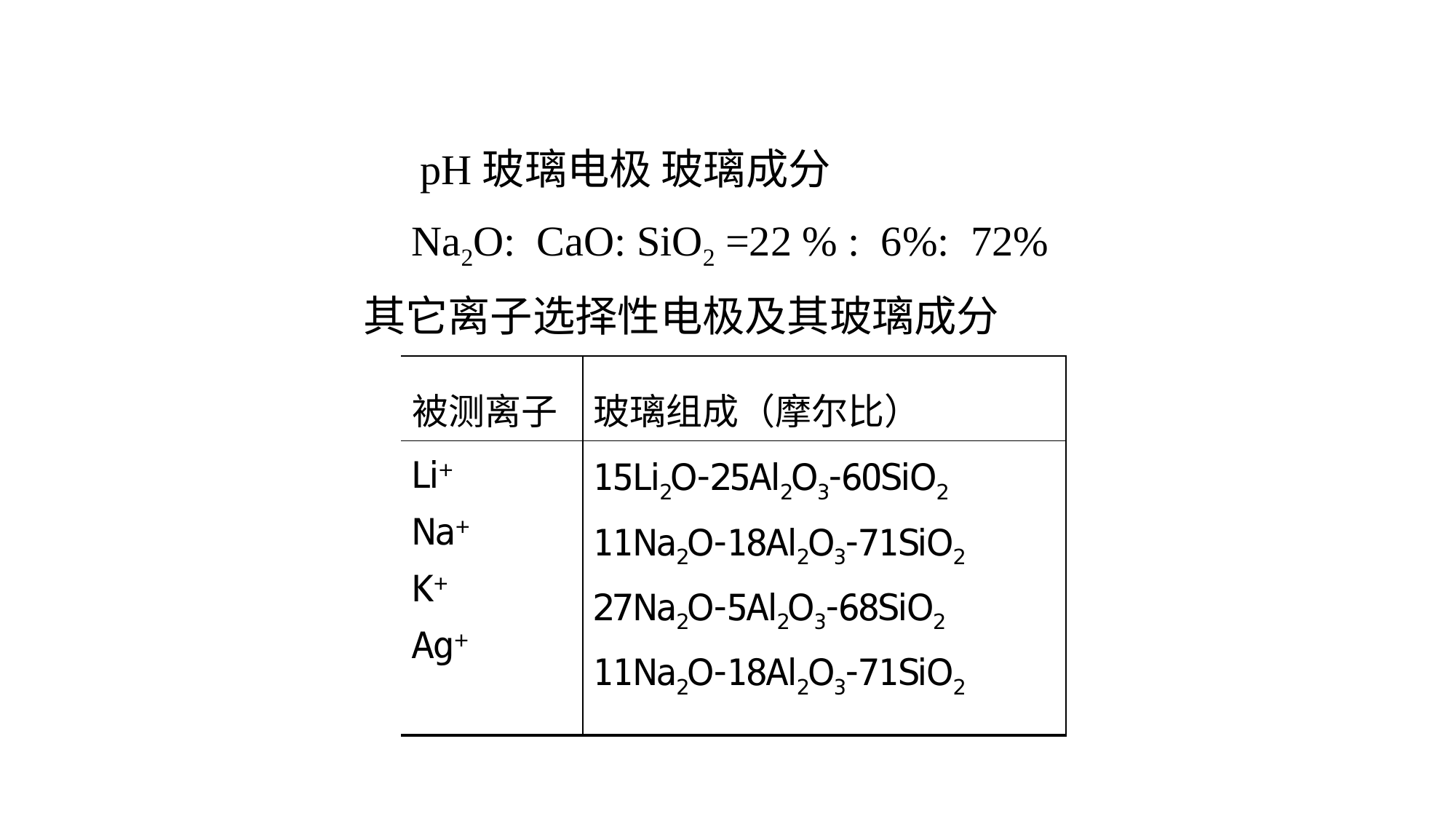

pH玻璃电极 玻璃成分
Na2O:  CaO: SiO2 =22 % :  6%:  72%
其它离子选择性电极及其玻璃成分
| 被测离子 | 玻璃组成（摩尔比） |
| --- | --- |
| Li+ Na+ K+ Ag+ | 15Li2O-25Al2O3-60SiO2 11Na2O-18Al2O3-71SiO2 27Na2O-5Al2O3-68SiO2 11Na2O-18Al2O3-71SiO2 |